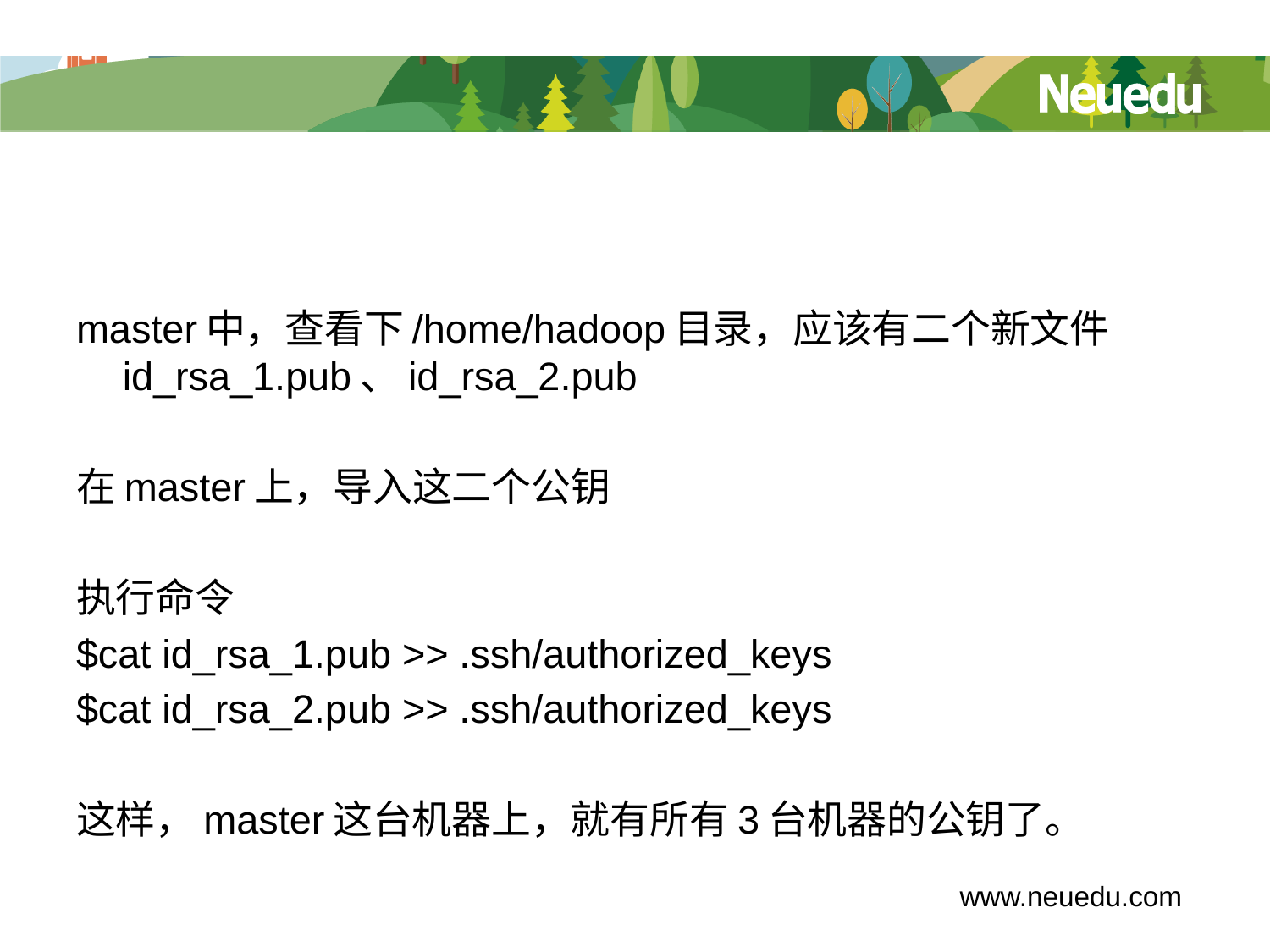

#
master中，查看下/home/hadoop目录，应该有二个新文件id_rsa_1.pub、id_rsa_2.pub

在master上，导入这二个公钥

执行命令
$cat id_rsa_1.pub >> .ssh/authorized_keys
$cat id_rsa_2.pub >> .ssh/authorized_keys

这样，master这台机器上，就有所有3台机器的公钥了。